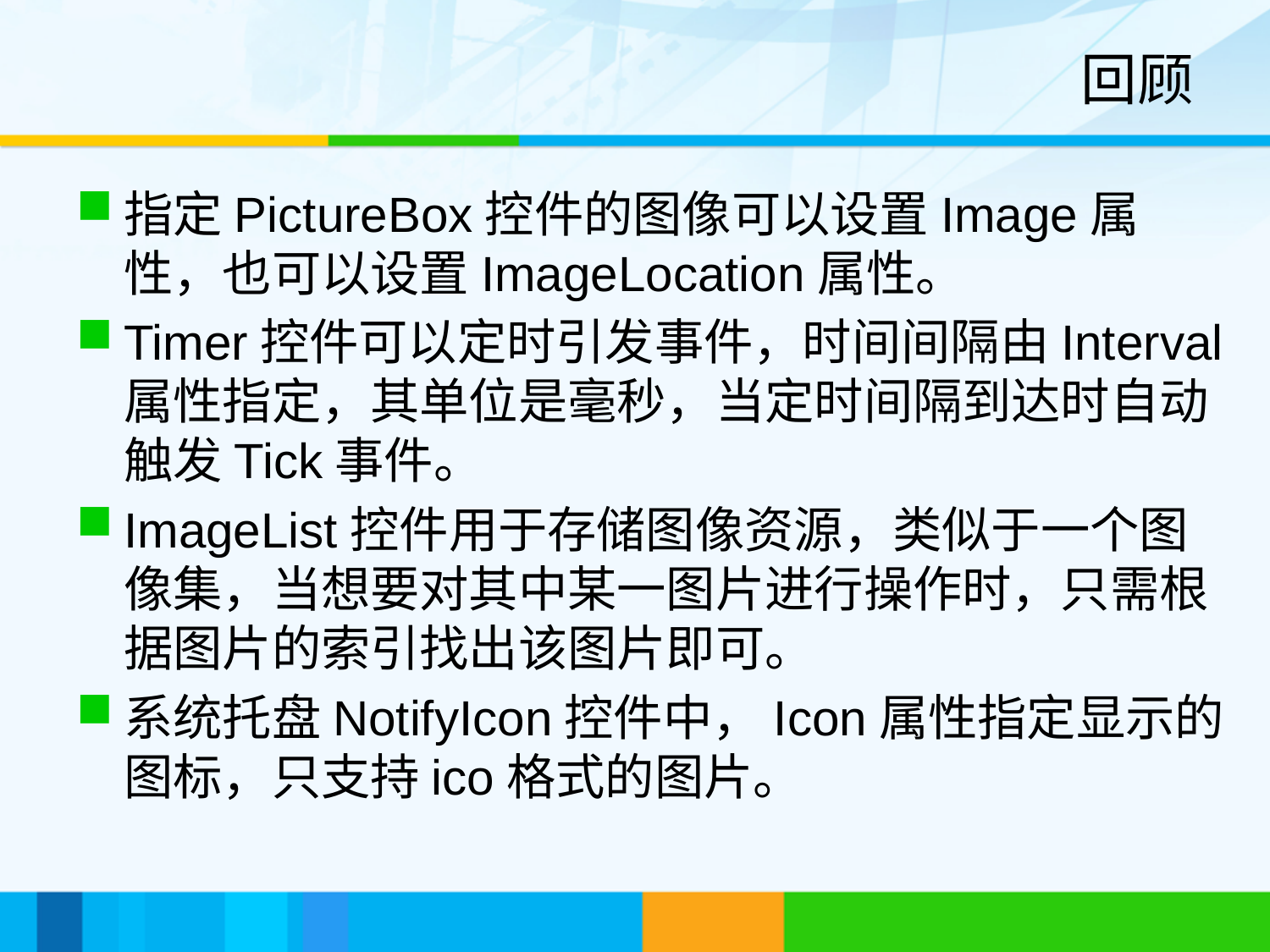

# 回顾
指定PictureBox控件的图像可以设置Image属性，也可以设置ImageLocation属性。
Timer控件可以定时引发事件，时间间隔由Interval属性指定，其单位是毫秒，当定时间隔到达时自动触发Tick事件。
ImageList控件用于存储图像资源，类似于一个图像集，当想要对其中某一图片进行操作时，只需根据图片的索引找出该图片即可。
系统托盘NotifyIcon控件中，Icon属性指定显示的图标，只支持ico格式的图片。